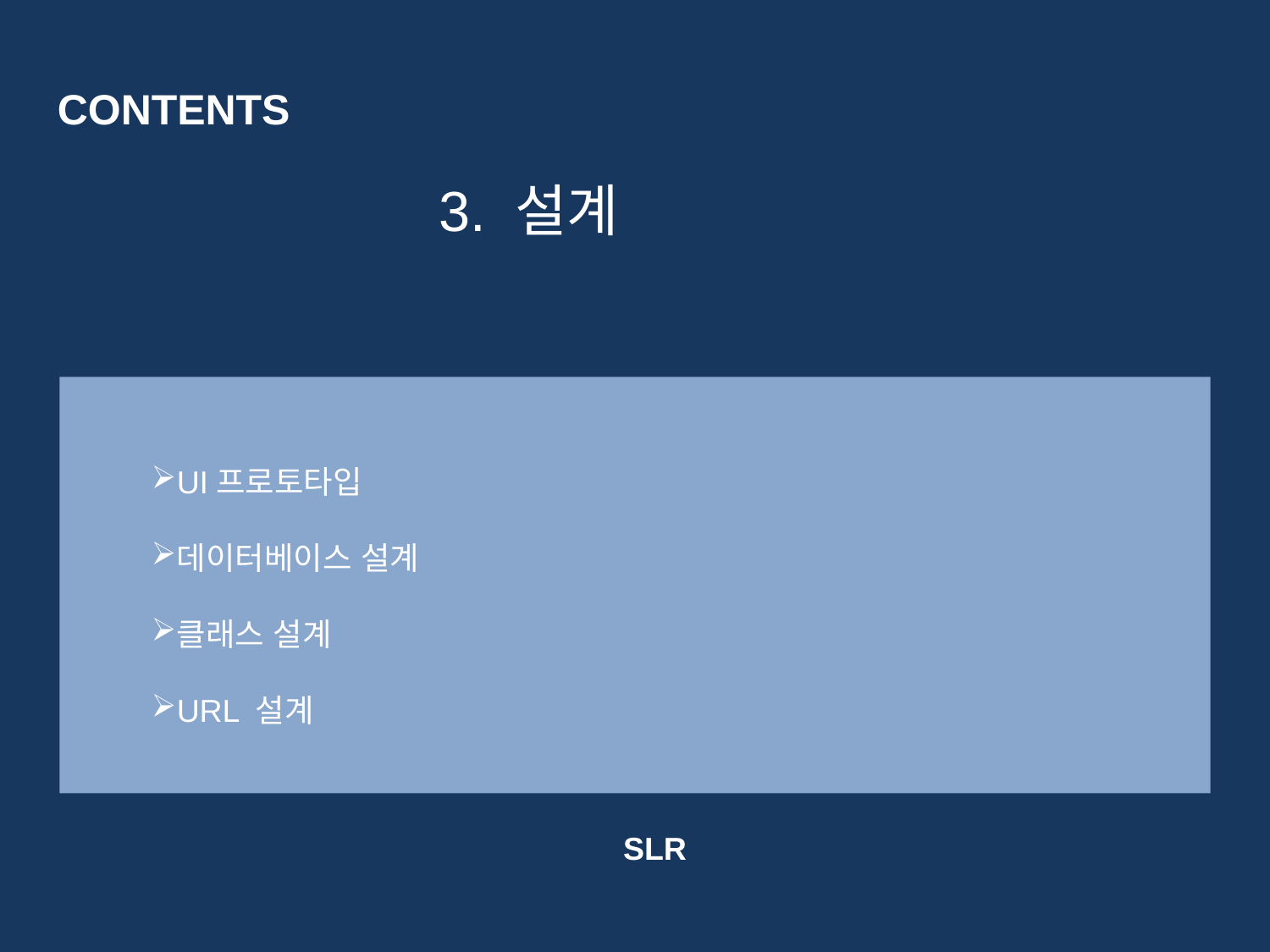

CONTENTS
3. 설계

UI프로토타입

데이터베이스 설계

클래스 설계

URL 설계

SLR